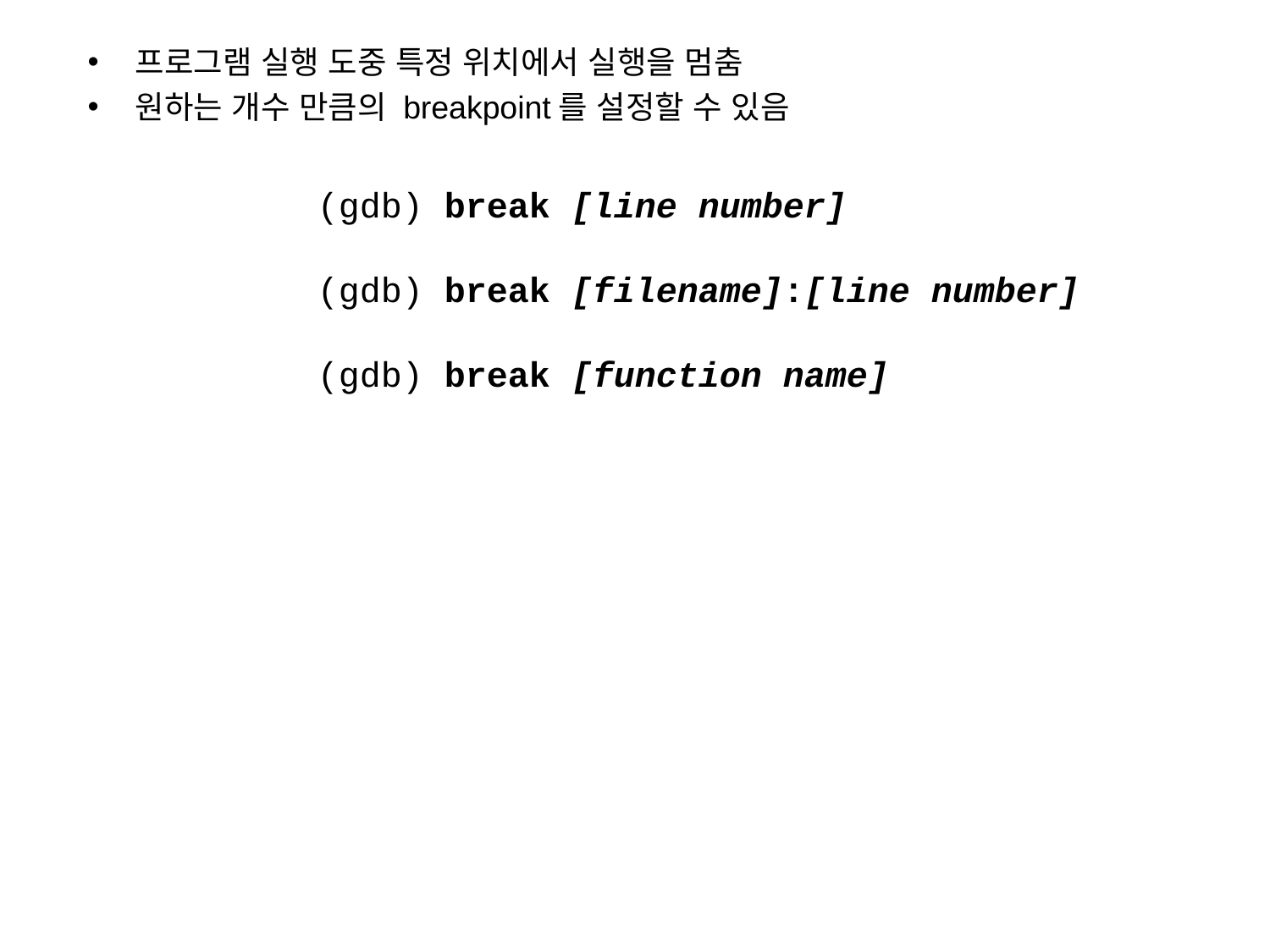

프로그램 실행 도중 특정 위치에서 실행을 멈춤
원하는 개수 만큼의 breakpoint를 설정할 수 있음
(gdb) break [line number]

(gdb) break [filename]:[line number]

(gdb) break [function name]